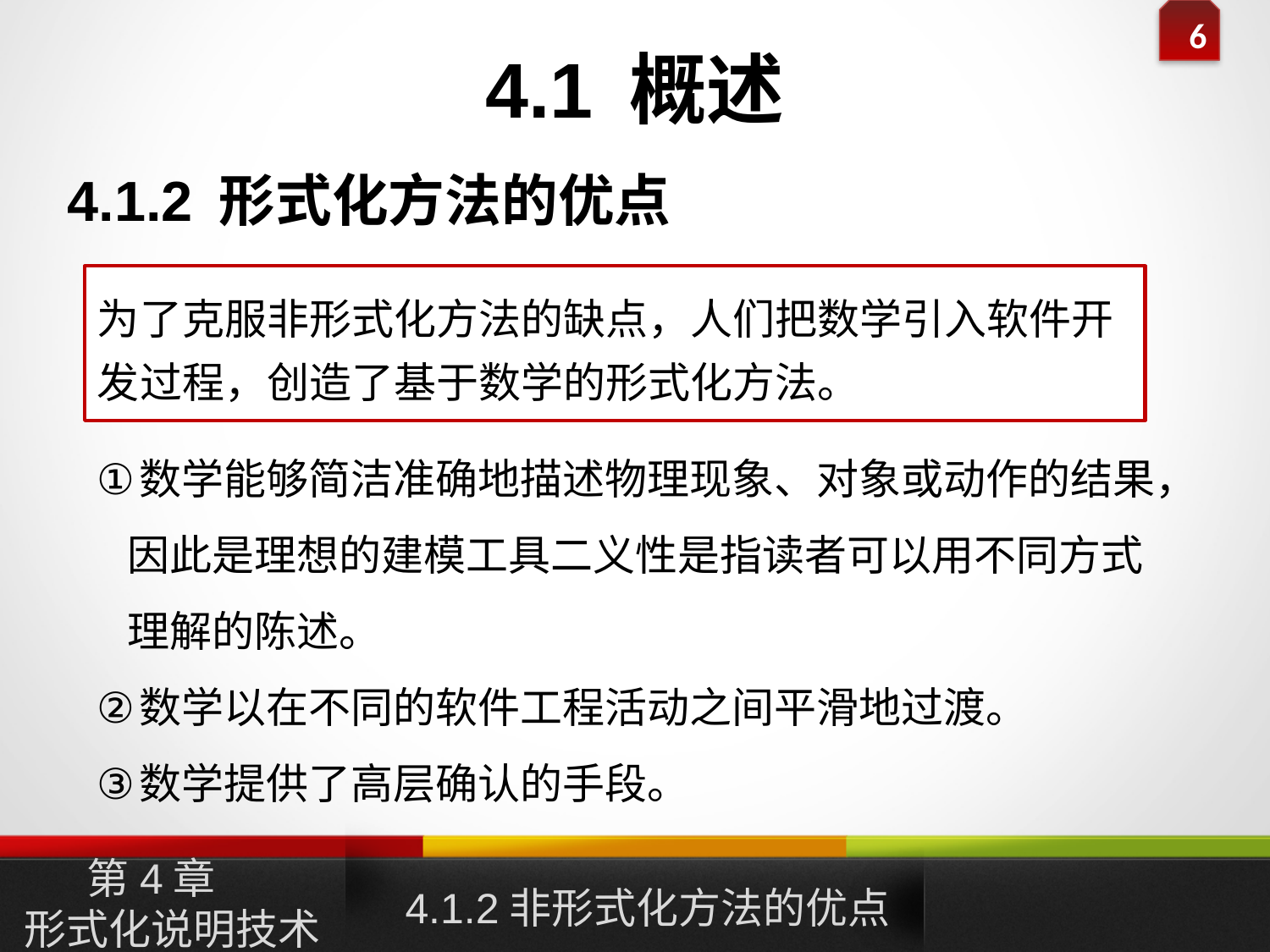

# 4.1 概述
4.1.2 形式化方法的优点

数学能够简洁准确地描述物理现象、对象或动作的结果，因此是理想的建模工具二义性是指读者可以用不同方式理解的陈述。
数学以在不同的软件工程活动之间平滑地过渡。
数学提供了高层确认的手段。
为了克服非形式化方法的缺点，人们把数学引入软件开发过程，创造了基于数学的形式化方法。
第4章
形式化说明技术
4.1.2非形式化方法的优点